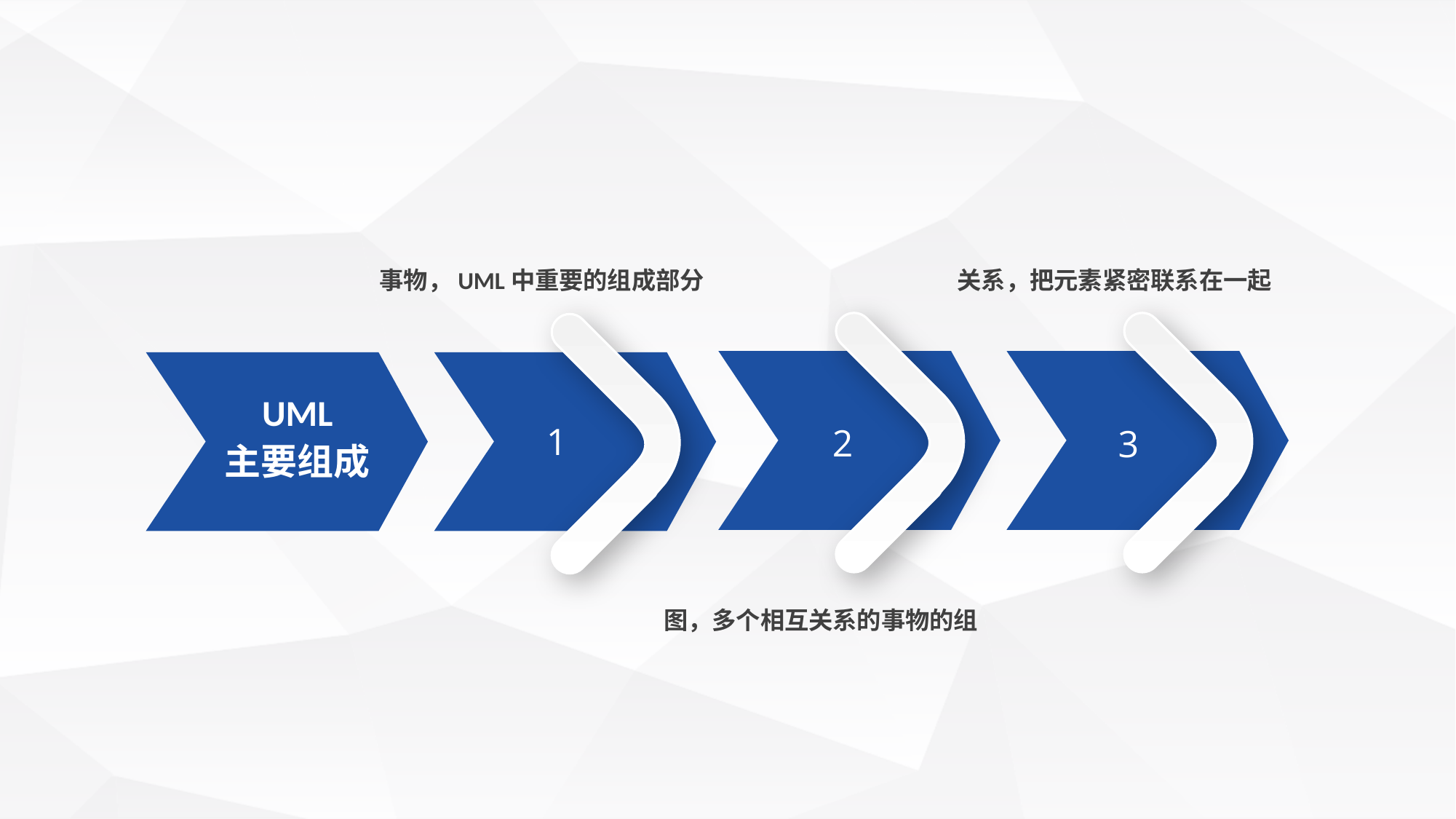

关系，把元素紧密联系在一起
事物，UML中重要的组成部分

UML
主要组成

1
2
3
图，多个相互关系的事物的组